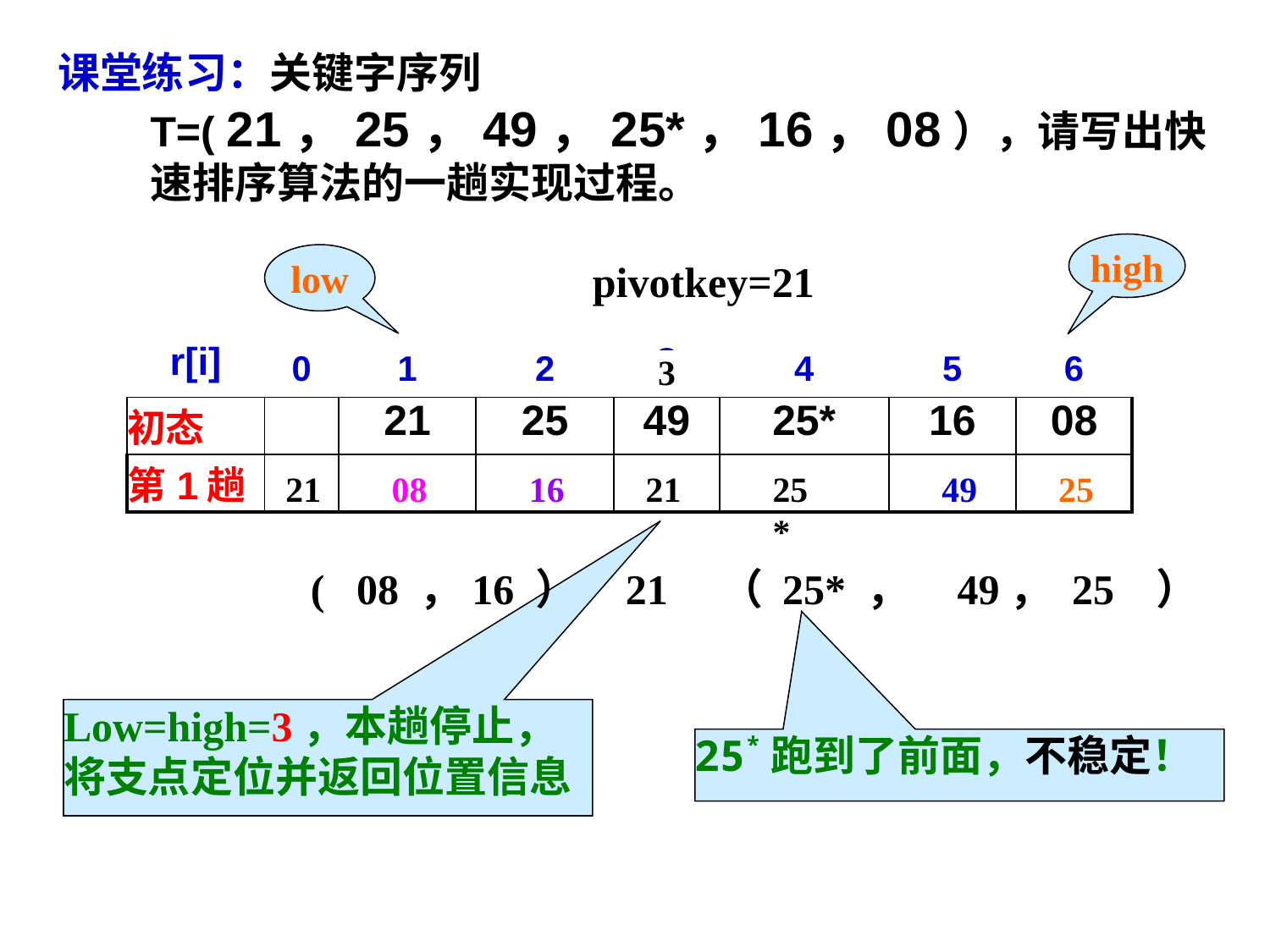

# 课堂练习：关键字序列 T=( 21，25，49，25*，16，08），请写出快速排序算法的一趟实现过程。
high
low
pivotkey=21
| r[i] | 0 | 1 | 2 | 3 | 4 | 5 | 6 |
| --- | --- | --- | --- | --- | --- | --- | --- |
| 初态 |  | 21 | 25 | 49 | 25\* | 16 | 08 |
| 第1趟 |  |  |  |  |  |  |  |
3
21
08
25
16
49
21
25*
16
49
08
25
(   08 ，16 ）    21    （ 25* ，    49， 25   ）
Low=high=3，本趟停止，将支点定位并返回位置信息
25*跑到了前面，不稳定！